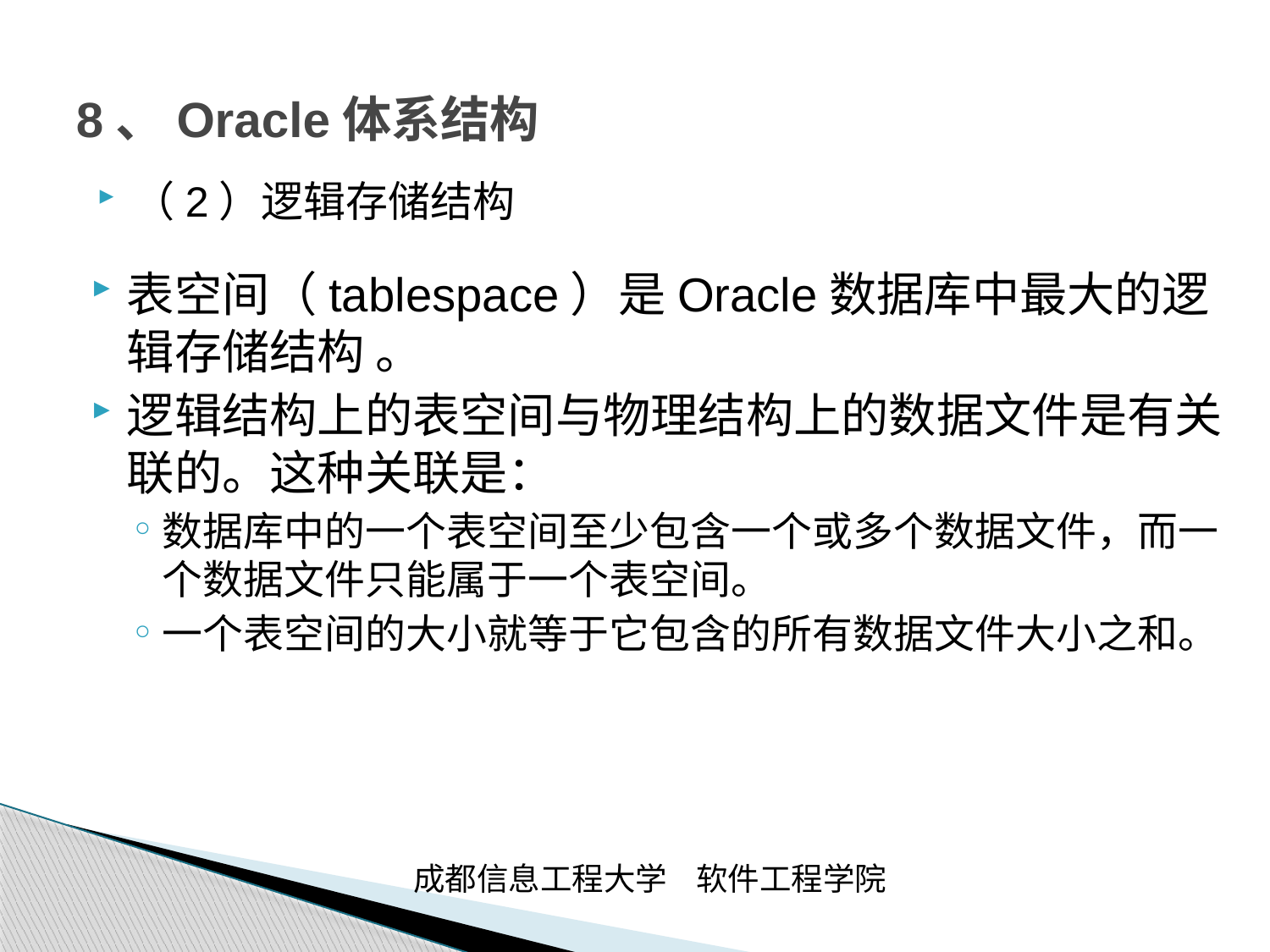

# 8、Oracle体系结构
（2）逻辑存储结构
表空间（tablespace）是Oracle数据库中最大的逻辑存储结构 。
逻辑结构上的表空间与物理结构上的数据文件是有关联的。这种关联是：
数据库中的一个表空间至少包含一个或多个数据文件，而一个数据文件只能属于一个表空间。
一个表空间的大小就等于它包含的所有数据文件大小之和。